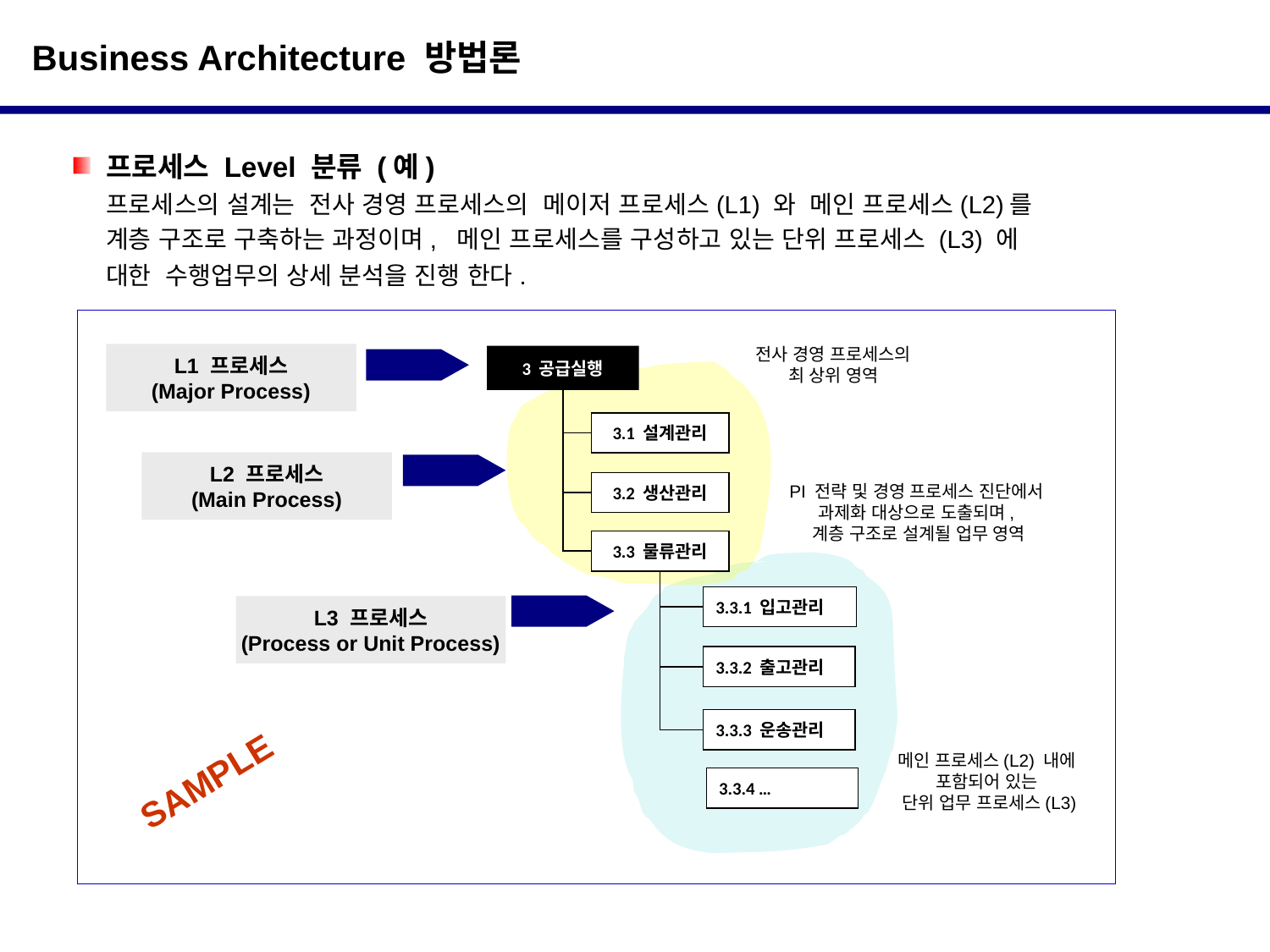

Business Architecture 방법론

 프로세스 Level 분류 (예)
    프로세스의 설계는  전사 경영 프로세스의  메이저 프로세스(L1) 와  메인 프로세스(L2)를
    계층 구조로 구축하는 과정이며,  메인 프로세스를 구성하고 있는 단위 프로세스 (L3) 에
    대한  수행업무의 상세 분석을 진행 한다.

전사 경영 프로세스의
최 상위 영역
L1 프로세스
(Major Process)
3 공급실행

3.1 설계관리
3.2 생산관리
3.3 물류관리
L2 프로세스
(Main Process)

PI 전략 및 경영 프로세스 진단에서
과제화 대상으로 도출되며,
계층 구조로 설계될 업무 영역

3.3.1 입고관리
3.3.2 출고관리
3.3.3 운송관리
3.3.4 …

L3 프로세스
(Process or Unit Process)
메인 프로세스(L2) 내에
포함되어 있는
단위 업무 프로세스(L3)
SAMPLE